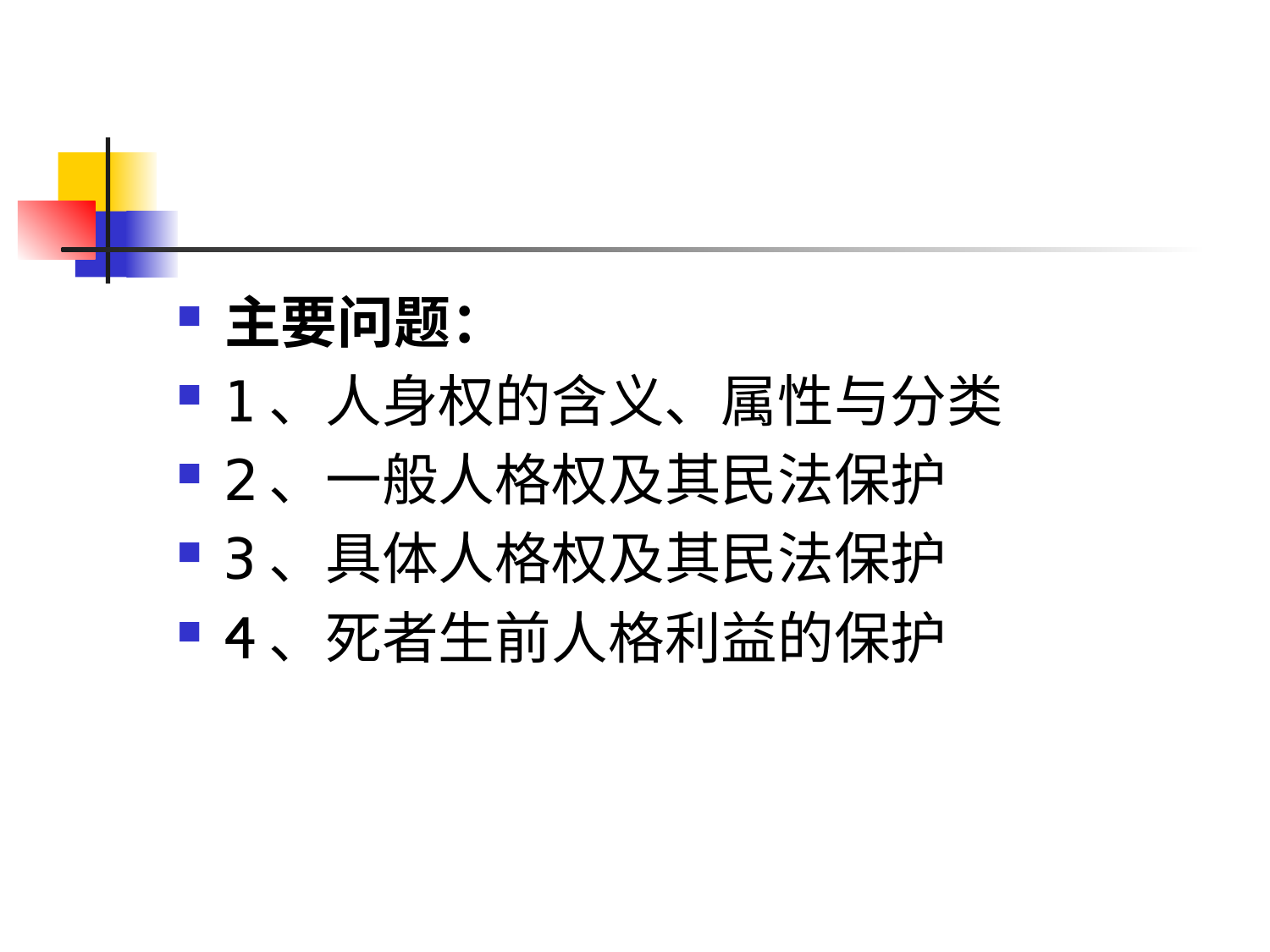

#
主要问题：
1、人身权的含义、属性与分类
2、一般人格权及其民法保护
3、具体人格权及其民法保护
4、死者生前人格利益的保护